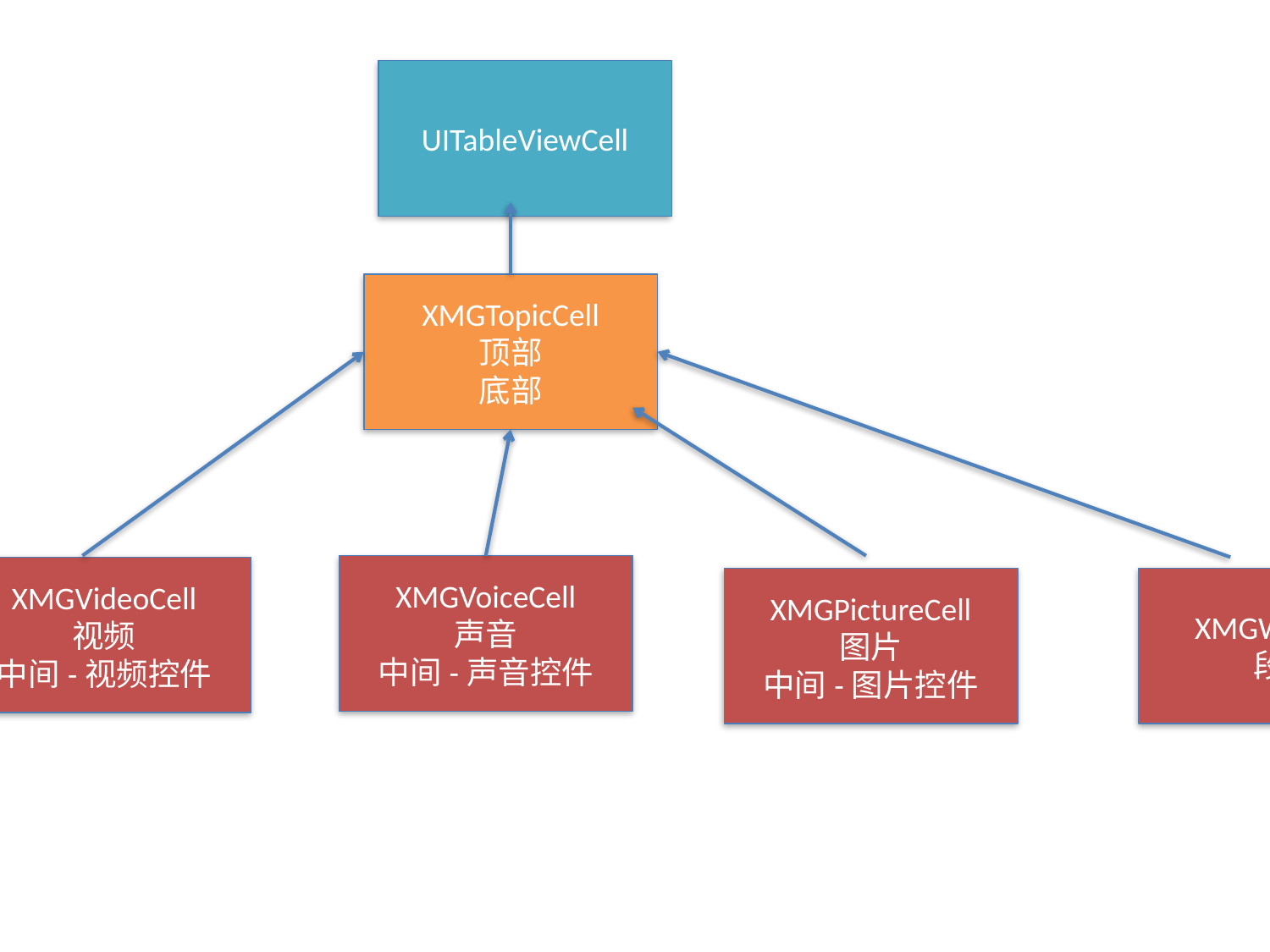

UITableViewCell
XMGTopicCell
顶部
底部
XMGVoiceCell
声音
中间-声音控件
XMGVideoCell
视频
中间-视频控件
XMGPictureCell
图片
中间-图片控件
XMGWordCell
段子